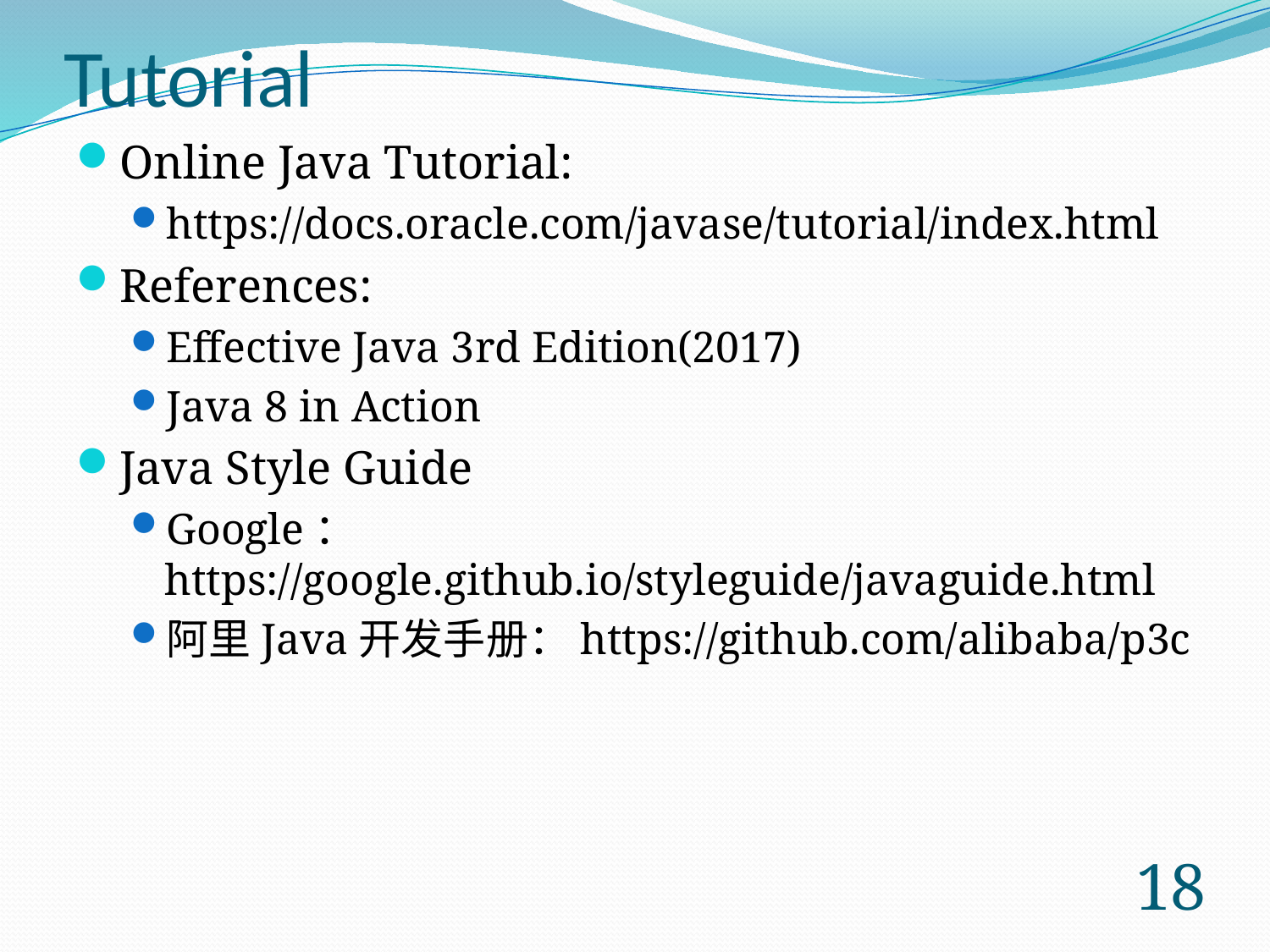

# Tutorial
Online Java Tutorial:
https://docs.oracle.com/javase/tutorial/index.html
References:
Effective Java 3rd Edition(2017)
Java 8 in Action
Java Style Guide
Google： https://google.github.io/styleguide/javaguide.html
阿里Java开发手册：https://github.com/alibaba/p3c

18